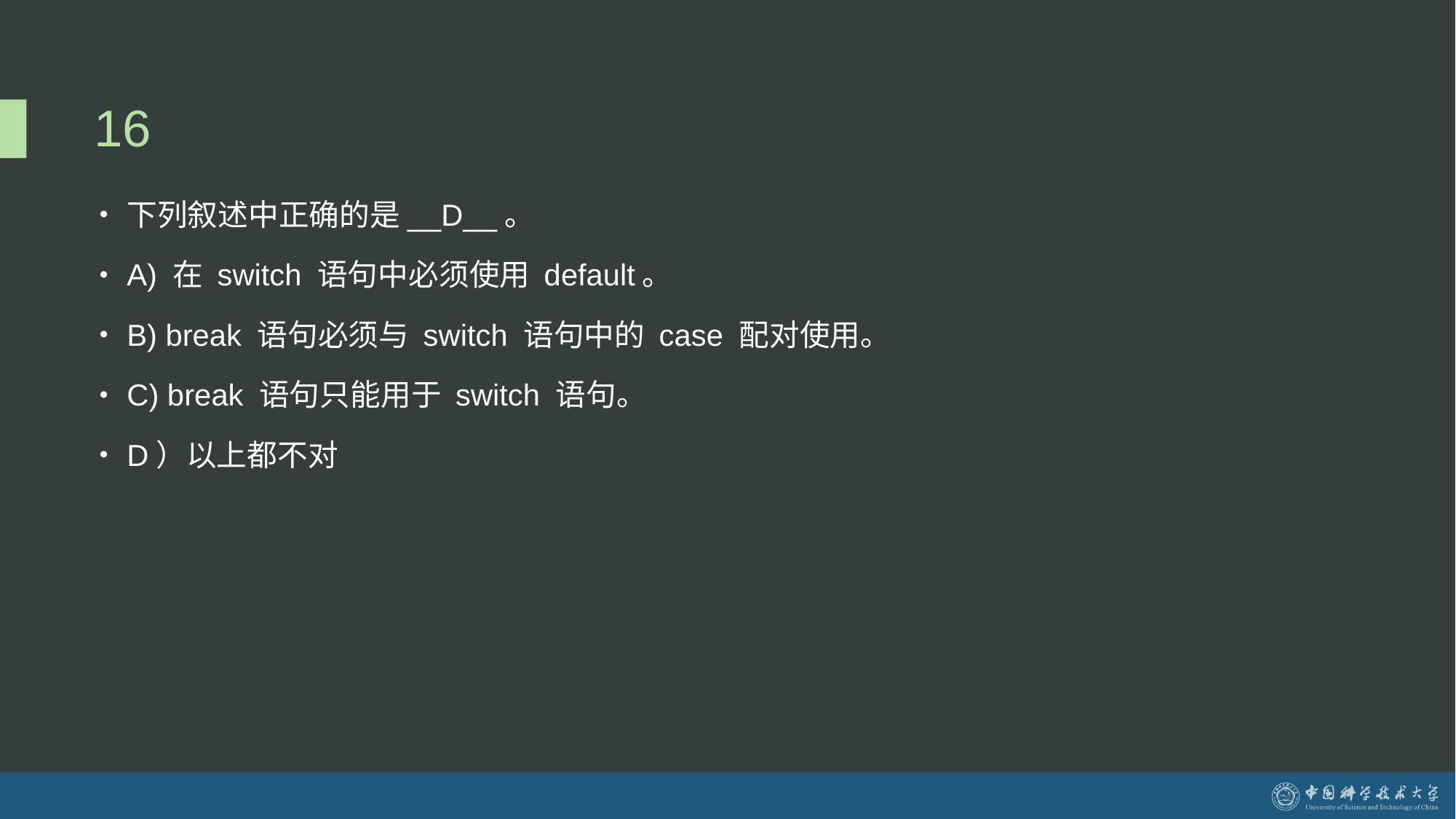

# 16
下列叙述中正确的是__D__。
A) 在 switch 语句中必须使用 default。
B) break 语句必须与 switch 语句中的 case 配对使用。
C) break 语句只能用于 switch 语句。
D）以上都不对